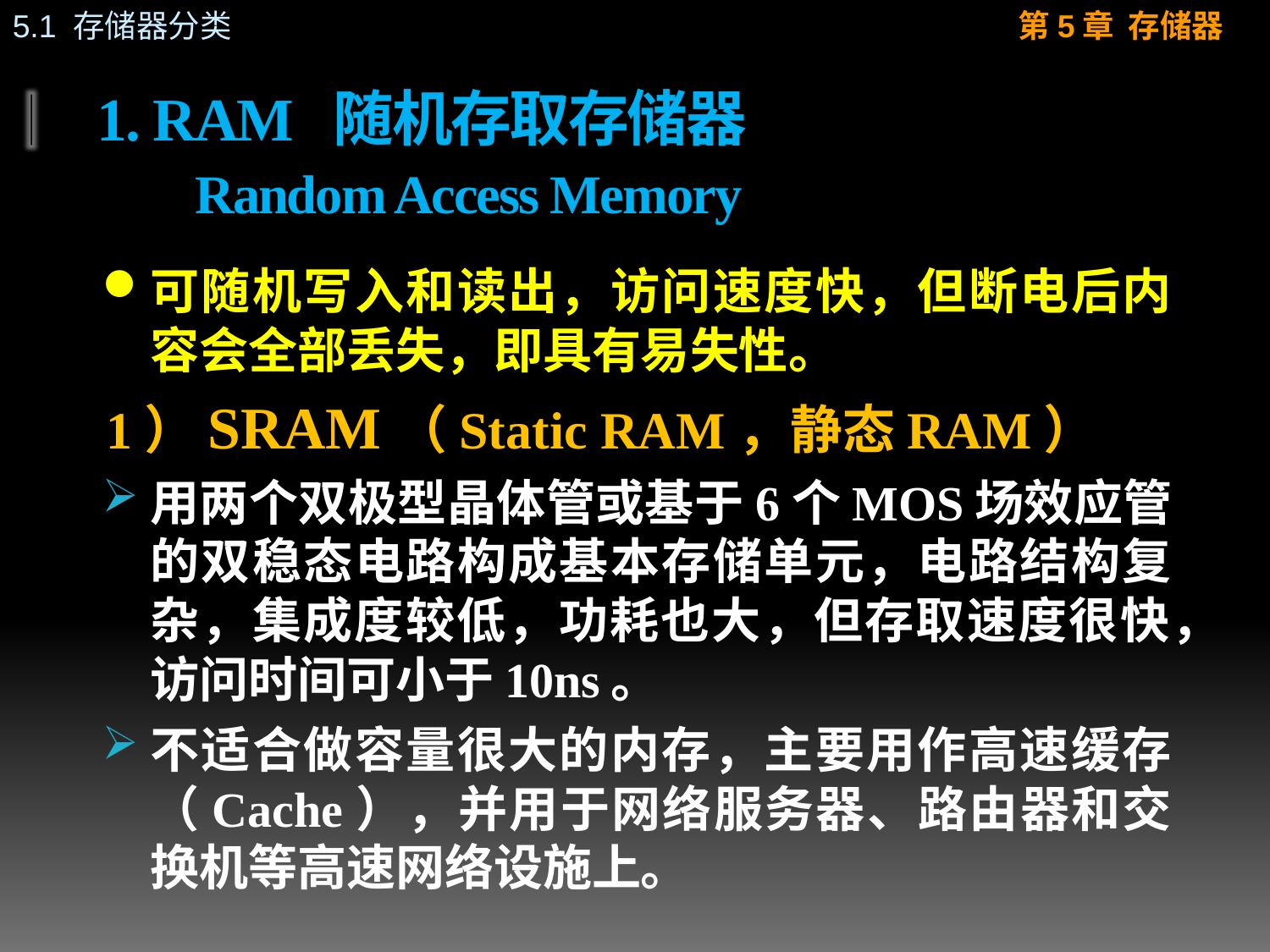

# 1. RAM  随机存取存储器 Random Access Memory
可随机写入和读出，访问速度快，但断电后内容会全部丢失，即具有易失性。
1）SRAM（Static RAM，静态RAM）
用两个双极型晶体管或基于6个MOS场效应管的双稳态电路构成基本存储单元，电路结构复杂，集成度较低，功耗也大，但存取速度很快，访问时间可小于10ns。
不适合做容量很大的内存，主要用作高速缓存（Cache），并用于网络服务器、路由器和交换机等高速网络设施上。